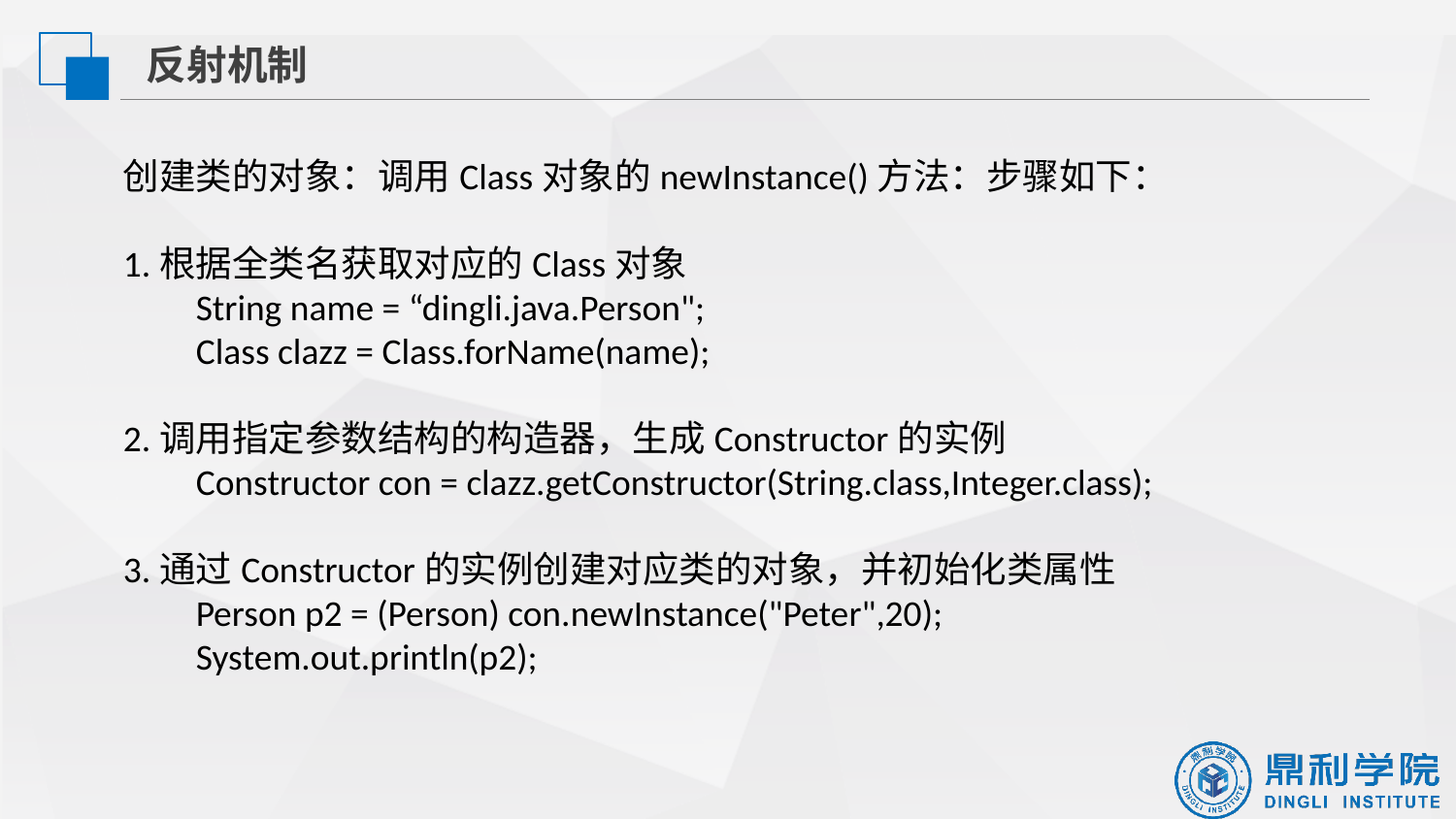

反射机制
创建类的对象：调用Class对象的newInstance()方法：步骤如下：

1.根据全类名获取对应的Class对象
String name = “dingli.java.Person";
Class clazz = Class.forName(name);

2.调用指定参数结构的构造器，生成Constructor的实例
Constructor con = clazz.getConstructor(String.class,Integer.class);

3.通过Constructor的实例创建对应类的对象，并初始化类属性
Person p2 = (Person) con.newInstance("Peter",20);
System.out.println(p2);